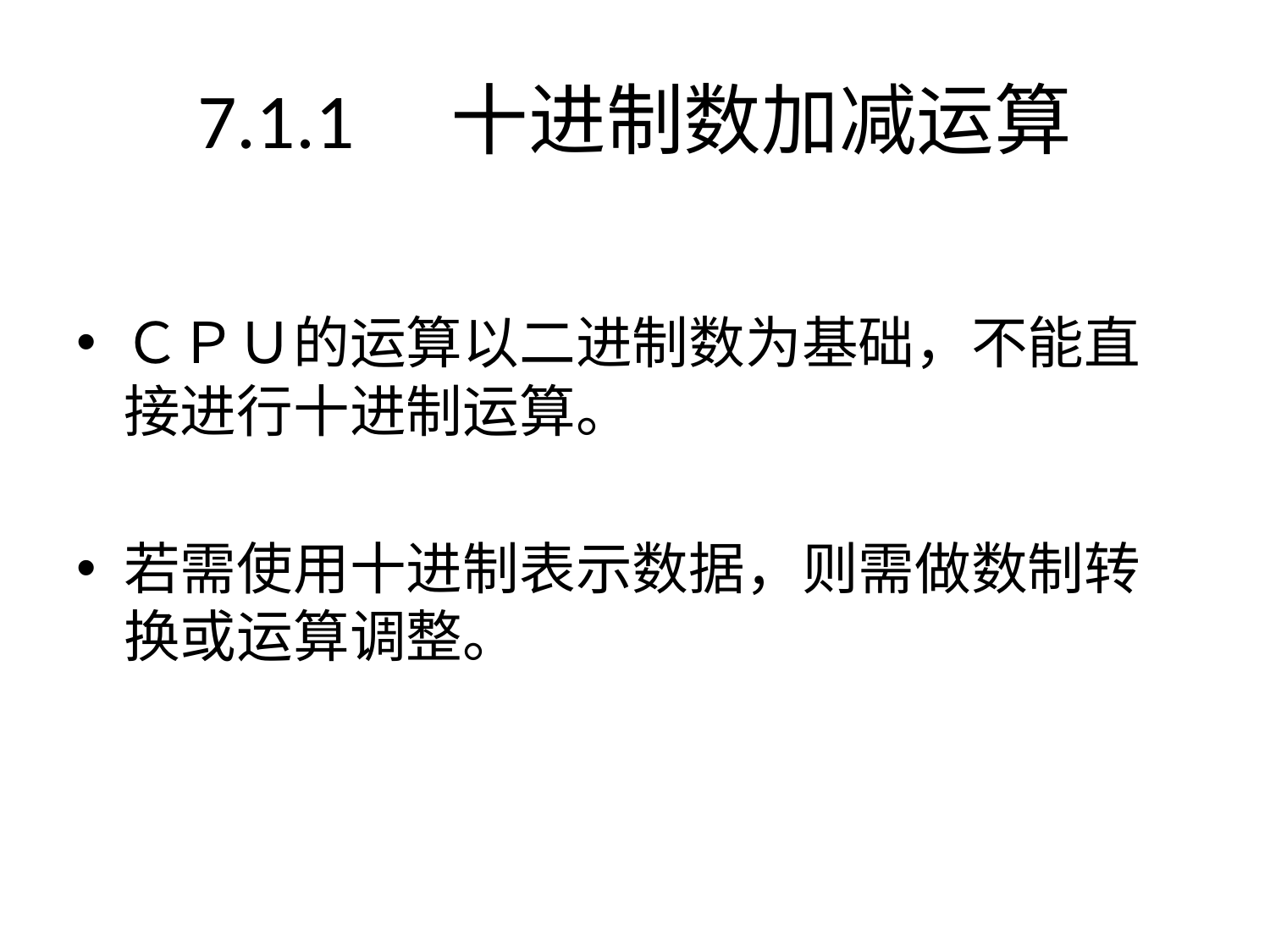

# 7.1.1　十进制数加减运算

ＣＰＵ的运算以二进制数为基础，不能直接进行十进制运算。

若需使用十进制表示数据，则需做数制转换或运算调整。